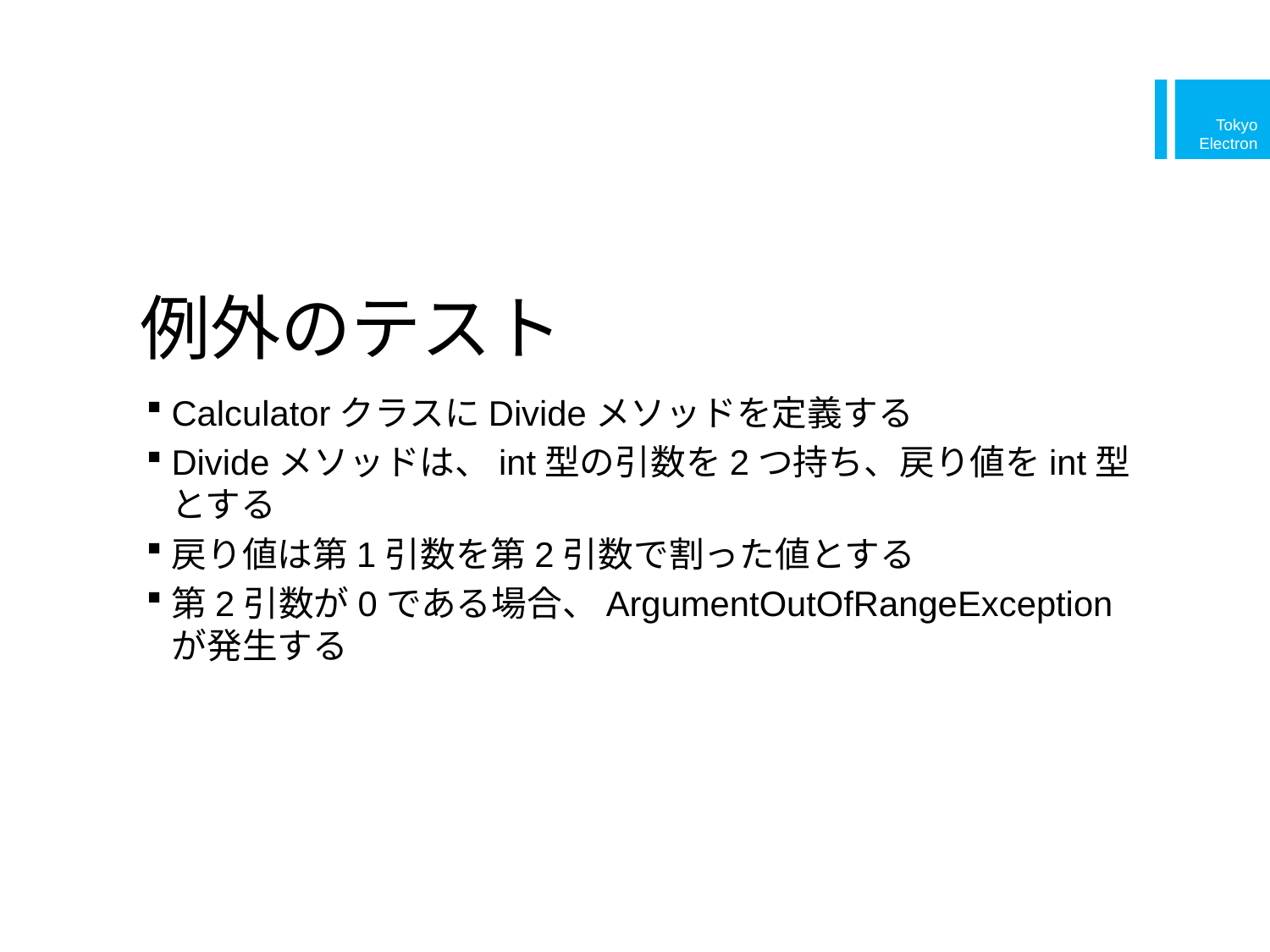

# 例外のテスト
CalculatorクラスにDivideメソッドを定義する
Divideメソッドは、int型の引数を2つ持ち、戻り値をint型とする
戻り値は第1引数を第2引数で割った値とする
第2引数が0である場合、ArgumentOutOfRangeExceptionが発生する